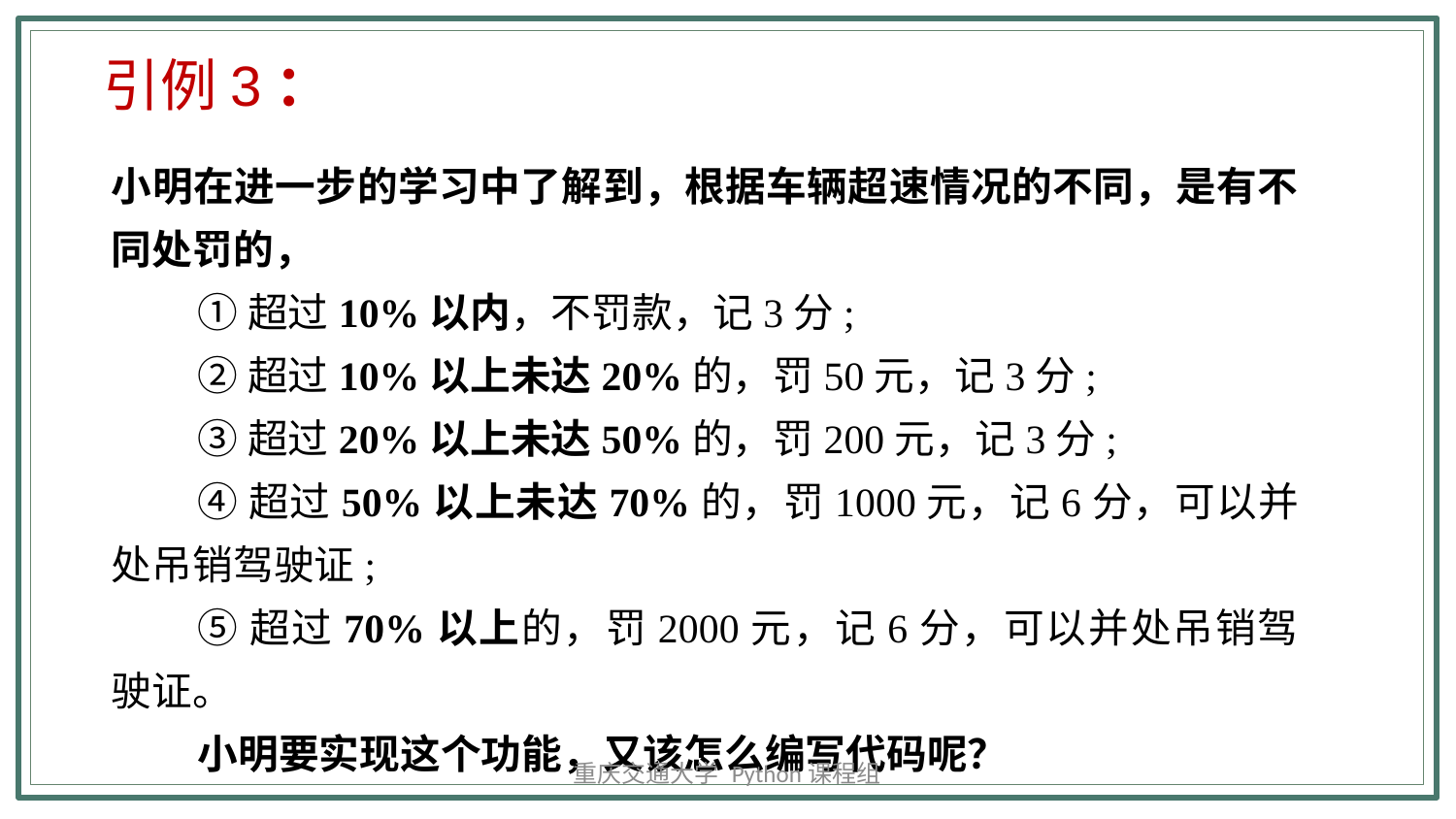

引例3：
小明在进一步的学习中了解到，根据车辆超速情况的不同，是有不同处罚的，
①超过10%以内，不罚款，记3分;
②超过10%以上未达20%的，罚50元，记3分;
③超过20%以上未达50%的，罚200元，记3分;
④超过50%以上未达70%的，罚1000元，记6分，可以并处吊销驾驶证;
⑤超过70%以上的，罚2000元，记6分，可以并处吊销驾驶证。
小明要实现这个功能，又该怎么编写代码呢？
重庆交通大学 Python课程组